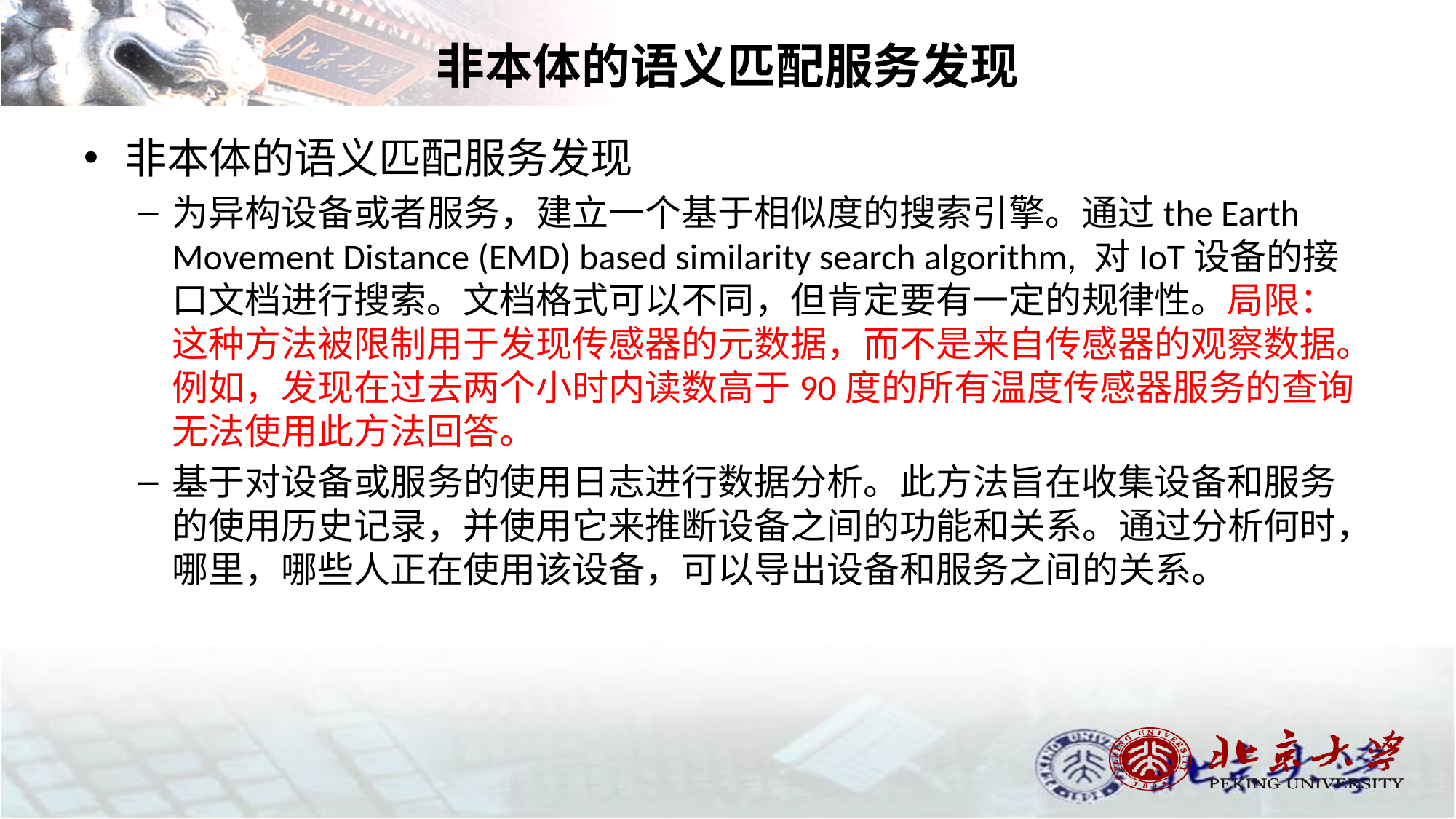

# 非本体的语义匹配服务发现
非本体的语义匹配服务发现
为异构设备或者服务，建立一个基于相似度的搜索引擎。通过the Earth Movement Distance (EMD) based similarity search algorithm, 对IoT设备的接口文档进行搜索。文档格式可以不同，但肯定要有一定的规律性。局限： 这种方法被限制用于发现传感器的元数据，而不是来自传感器的观察数据。例如，发现在过去两个小时内读数高于90度的所有温度传感器服务的查询无法使用此方法回答。
基于对设备或服务的使用日志进行数据分析。此方法旨在收集设备和服务的使用历史记录，并使用它来推断设备之间的功能和关系。通过分析何时，哪里，哪些人正在使用该设备，可以导出设备和服务之间的关系。